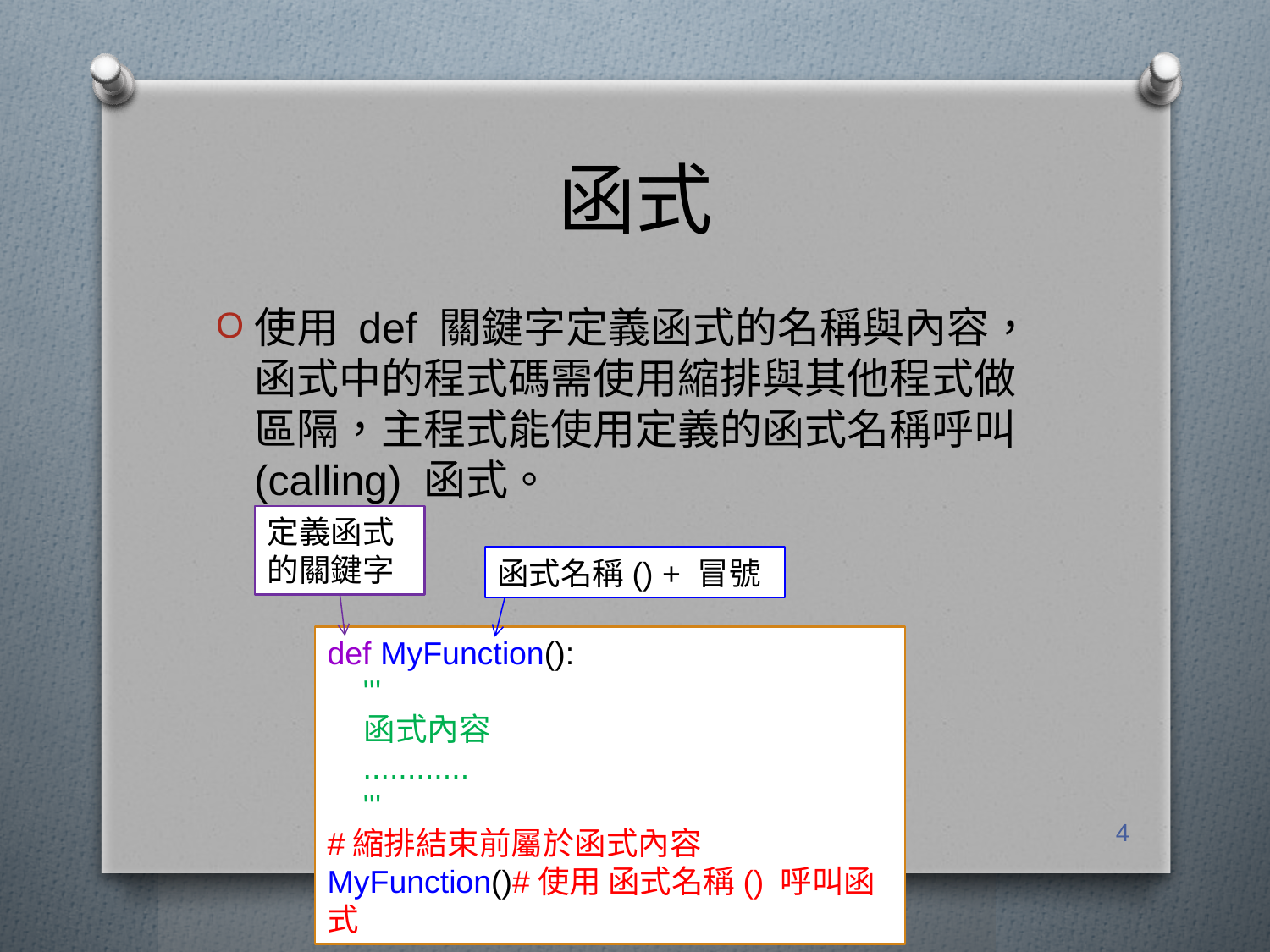

# 函式
使用 def 關鍵字定義函式的名稱與內容，函式中的程式碼需使用縮排與其他程式做區隔，主程式能使用定義的函式名稱呼叫 (calling) 函式。
定義函式的關鍵字
函式名稱() + 冒號
def MyFunction():
    '''
    函式內容
    ............
    '''
#縮排結束前屬於函式內容
MyFunction()#使用 函式名稱() 呼叫函式
4